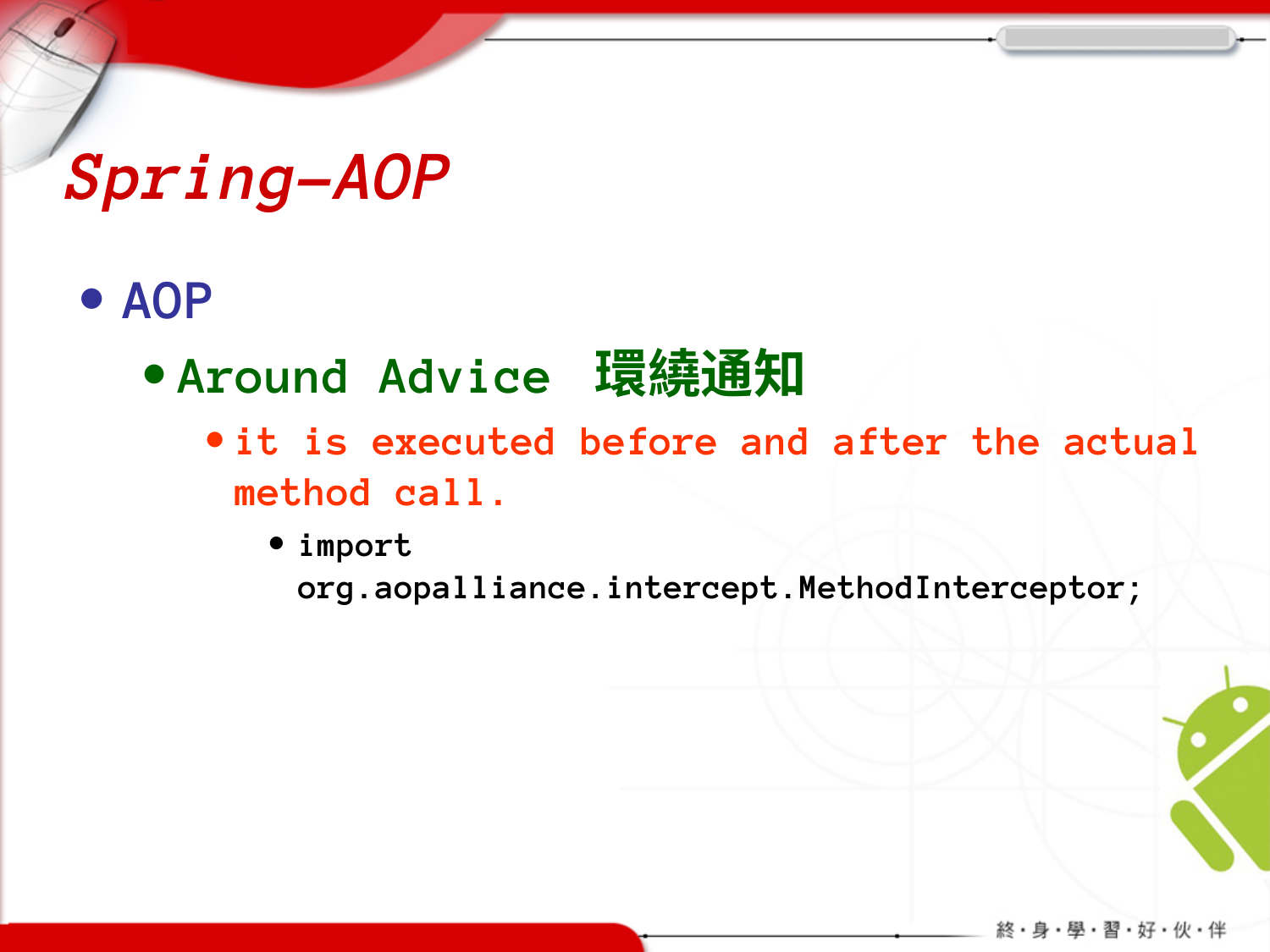

# Spring-AOP
AOP
Around Advice 環繞通知
it is executed before and after the actual method call.
import org.aopalliance.intercept.MethodInterceptor;